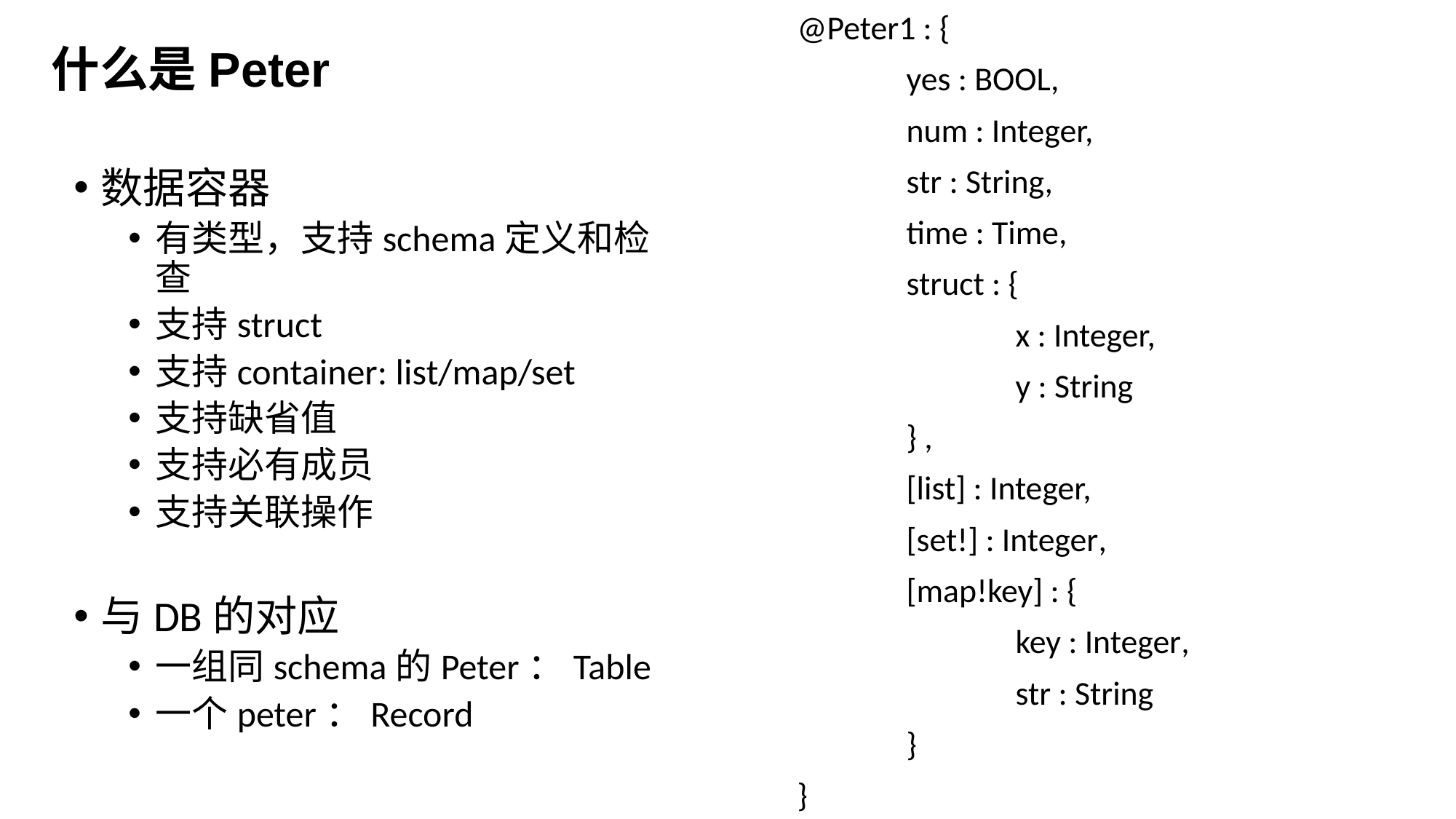

@Peter1 : {
	yes : BOOL,
	num : Integer,
	str : String,
	time : Time,
	struct : {
		x : Integer,
		y : String
	} ,
	[list] : Integer,
	[set!] : Integer,
	[map!key] : {
  		key : Integer,
		str : String
	}
}
什么是Peter
数据容器
有类型，支持schema定义和检查
支持struct
支持container: list/map/set
支持缺省值
支持必有成员
支持关联操作

与DB的对应
一组同schema的Peter：Table
一个peter：Record